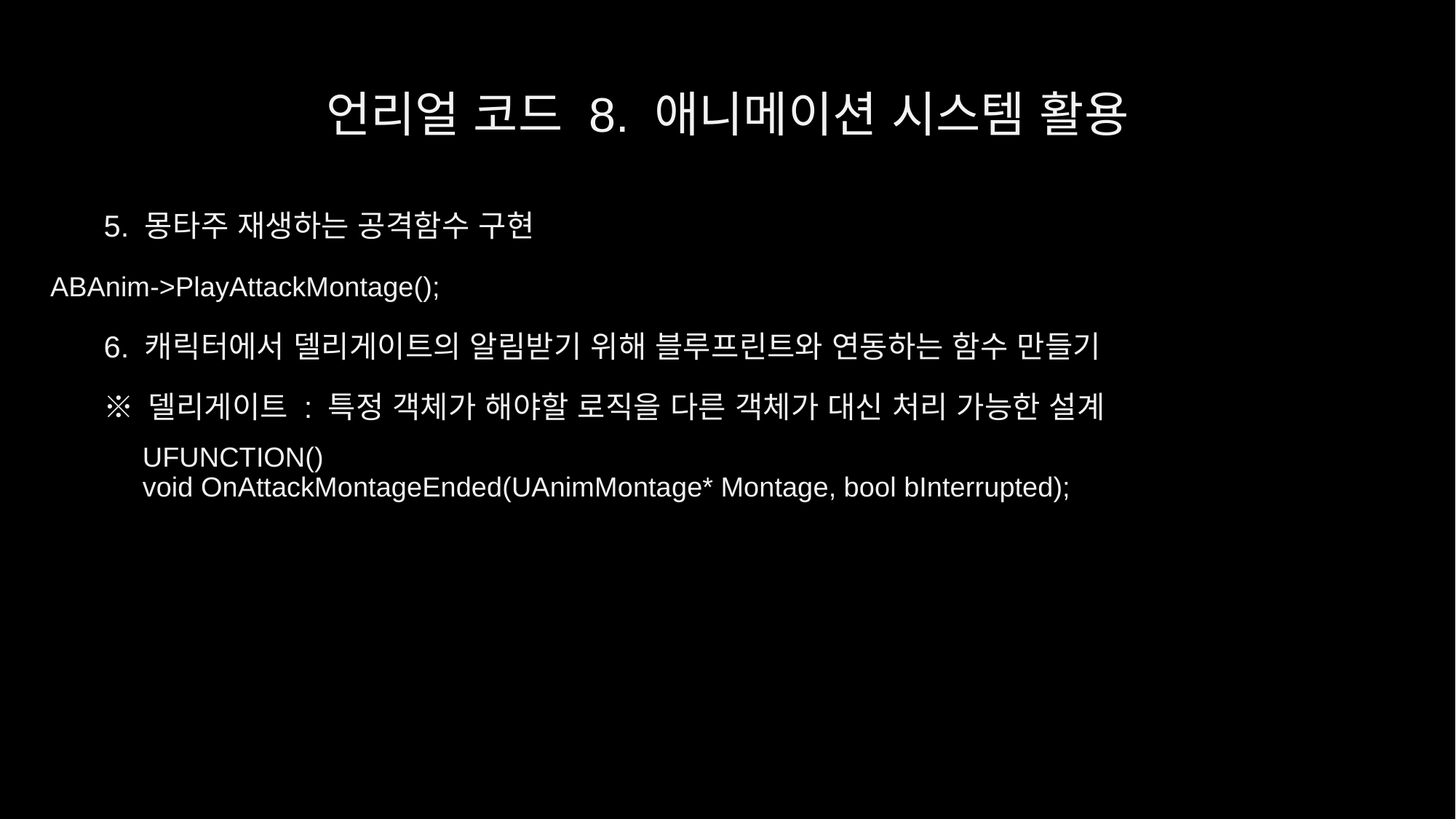

# 언리얼 코드 8. 애니메이션 시스템 활용
5. 몽타주 재생하는 공격함수 구현
ABAnim->PlayAttackMontage();
6. 캐릭터에서 델리게이트의 알림받기 위해 블루프린트와 연동하는 함수 만들기
※ 델리게이트 : 특정 객체가 해야할 로직을 다른 객체가 대신 처리 가능한 설계
	UFUNCTION()
	void OnAttackMontageEnded(UAnimMontage* Montage, bool bInterrupted);